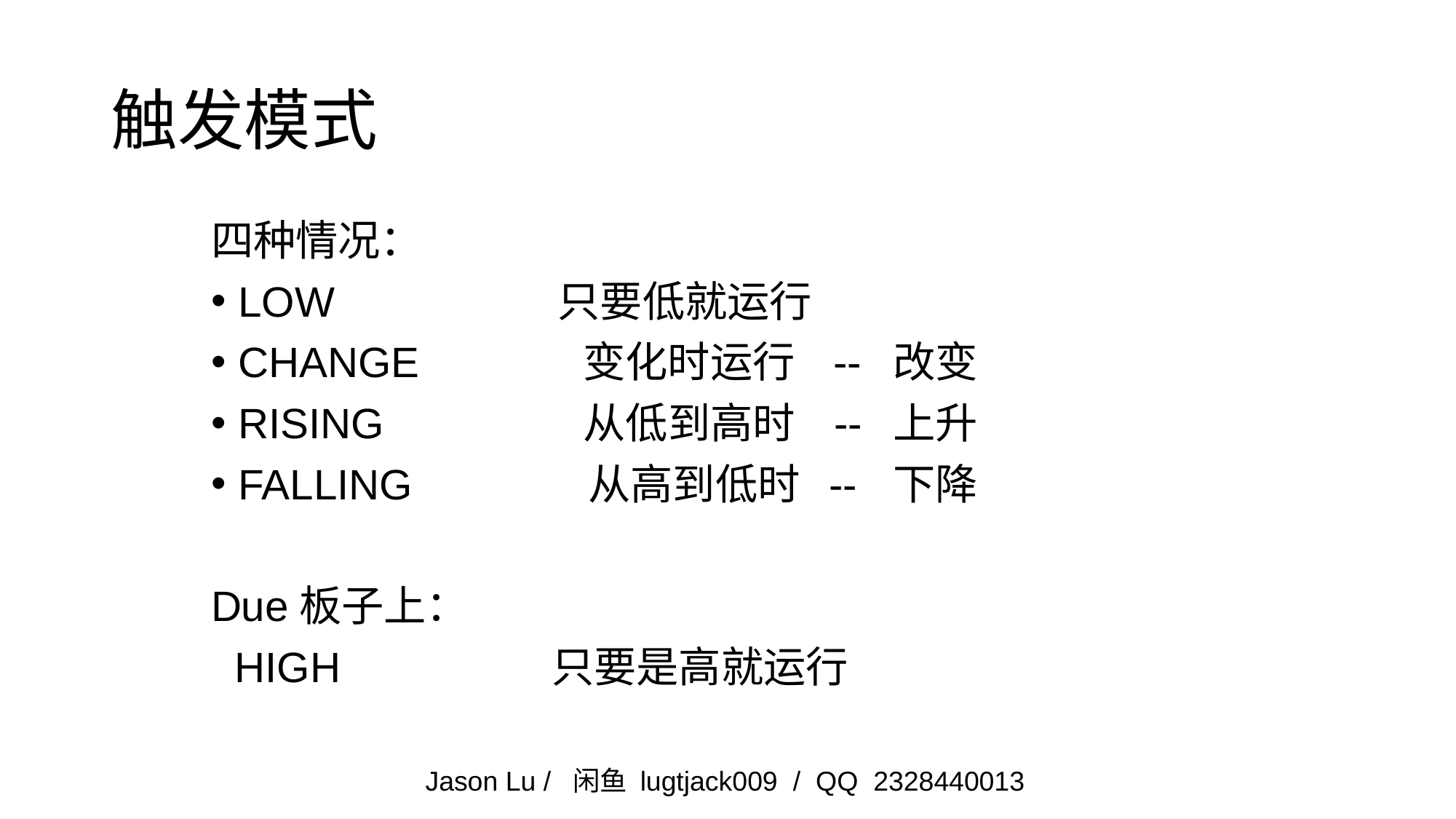

# 触发模式
四种情况：
LOW                  只要低就运行
CHANGE             变化时运行   -- 	改变
RISING                从低到高时   --  	上升
FALLING              从高到低时  --	下降

Due板子上：
  HIGH                 只要是高就运行